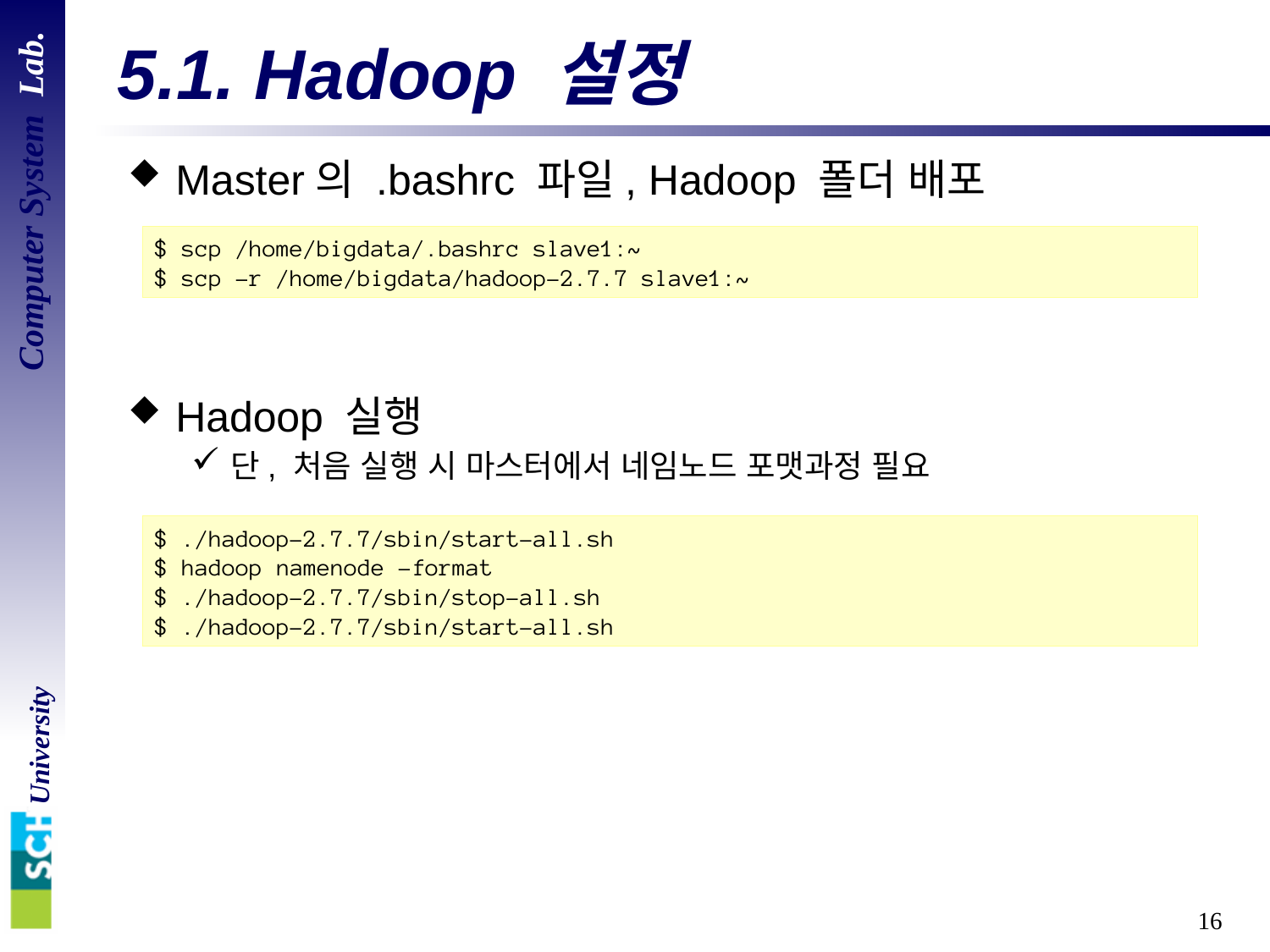

# 5.1. Hadoop 설정
Master의 .bashrc 파일, Hadoop 폴더 배포

Hadoop 실행
단, 처음 실행 시 마스터에서 네임노드 포맷과정 필요

$ scp /home/bigdata/.bashrc slave1:~
$ scp -r /home/bigdata/hadoop-2.7.7 slave1:~
$ ./hadoop-2.7.7/sbin/start-all.sh
$ hadoop namenode -format
$ ./hadoop-2.7.7/sbin/stop-all.sh
$ ./hadoop-2.7.7/sbin/start-all.sh